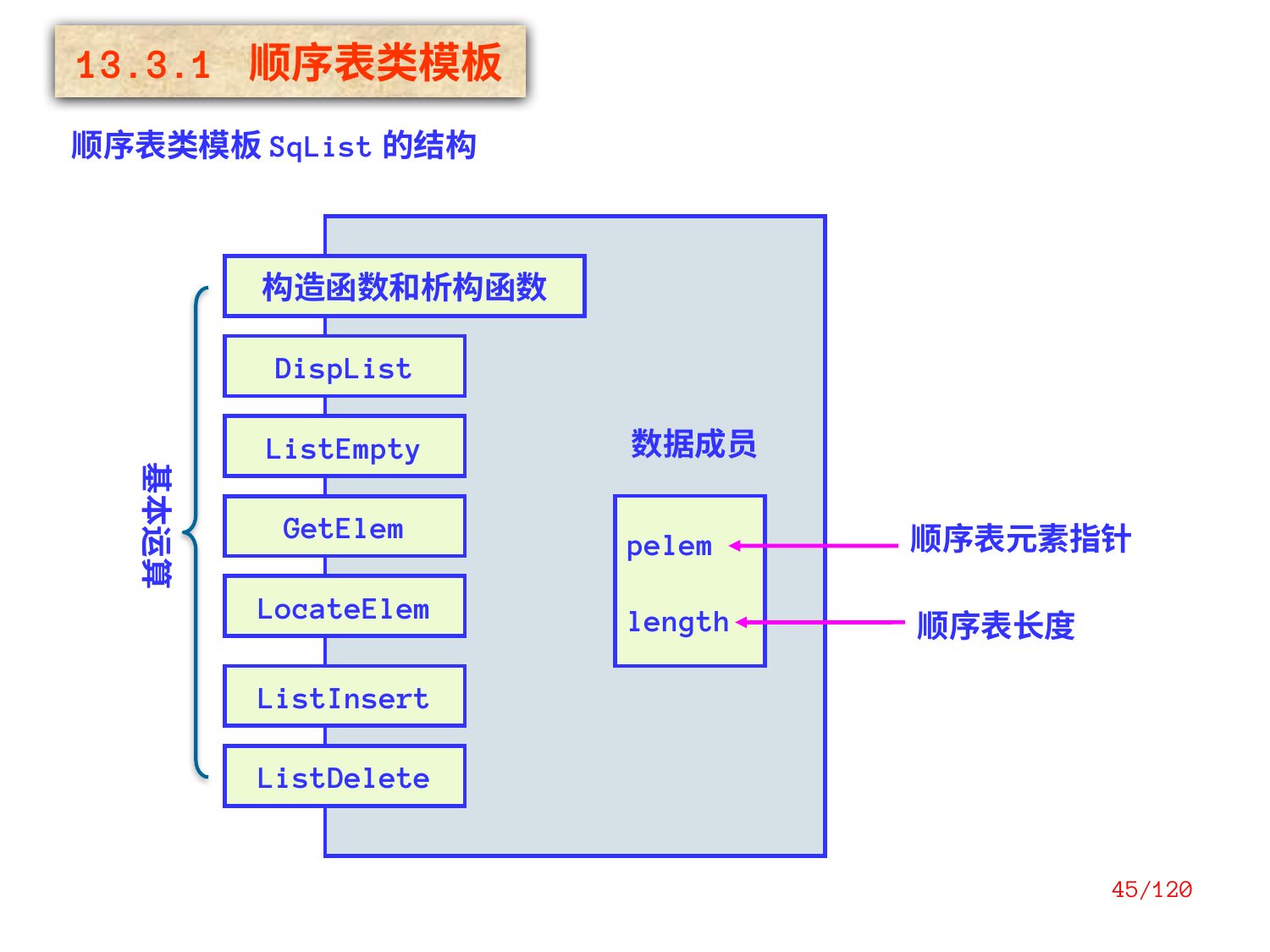

13.3.1 顺序表类模板
顺序表类模板SqList的结构

构造函数和析构函数
DispList
ListEmpty
GetElem
LocateElem
ListInsert
ListDelete

基本运算
数据成员
pelem

length
顺序表元素指针

顺序表长度

45/120